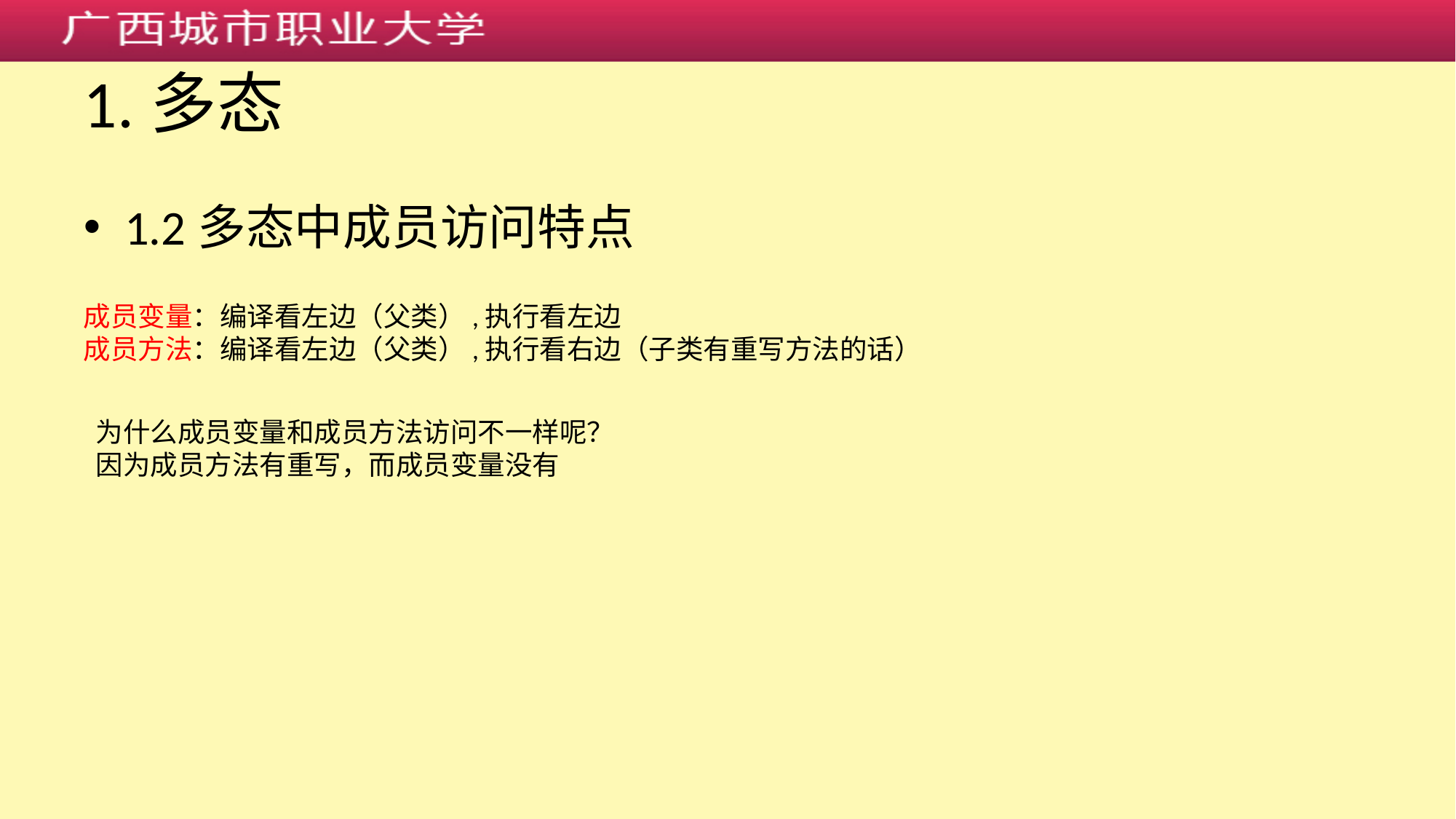

# 1.多态
1.2多态中成员访问特点
成员变量：编译看左边（父类）,执行看左边
成员方法：编译看左边（父类）,执行看右边（子类有重写方法的话）
为什么成员变量和成员方法访问不一样呢？
因为成员方法有重写，而成员变量没有